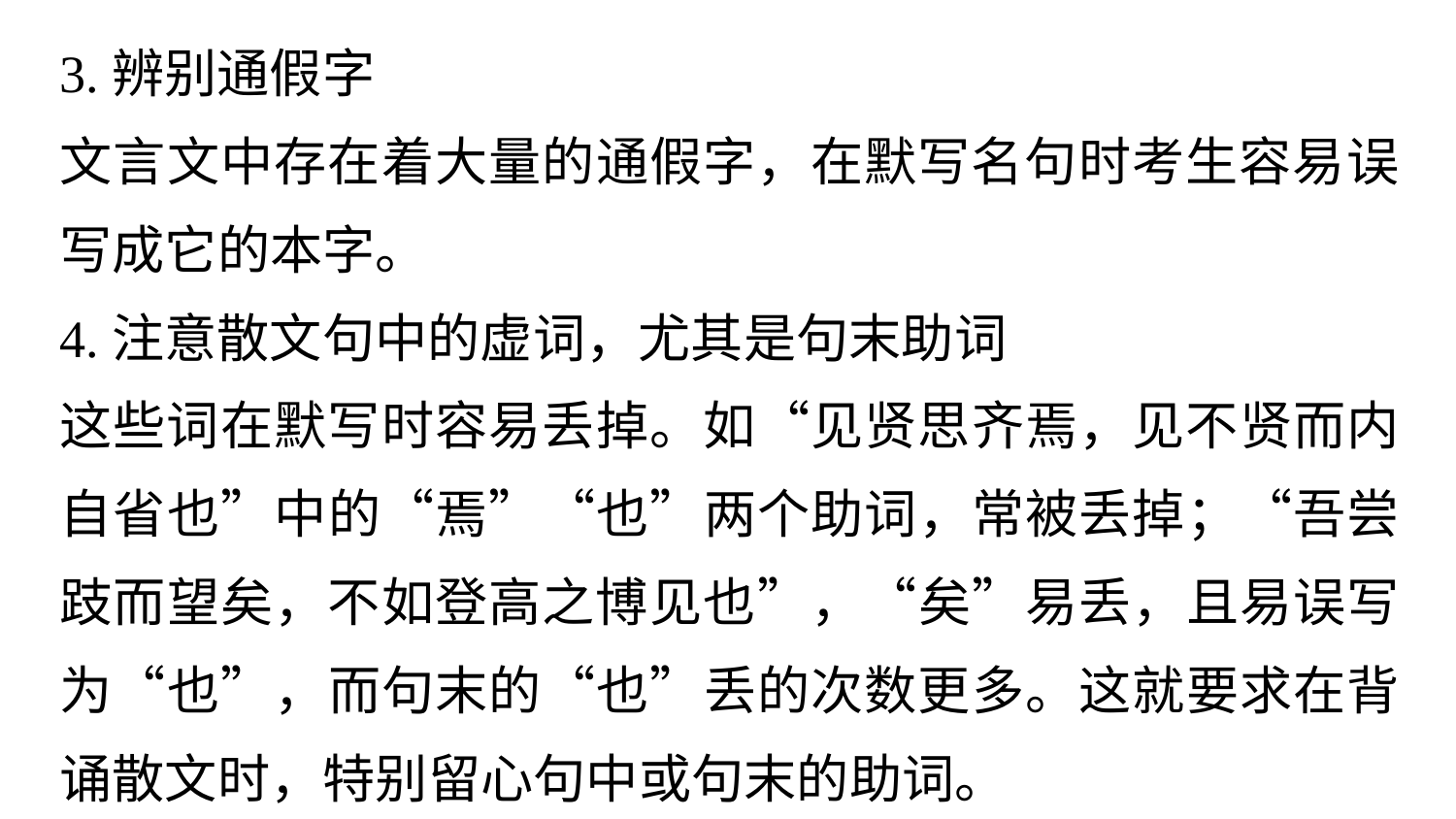

3.辨别通假字
文言文中存在着大量的通假字，在默写名句时考生容易误写成它的本字。
4.注意散文句中的虚词，尤其是句末助词
这些词在默写时容易丢掉。如“见贤思齐焉，见不贤而内自省也”中的“焉”“也”两个助词，常被丢掉；“吾尝跂而望矣，不如登高之博见也”，“矣”易丢，且易误写为“也”，而句末的“也”丢的次数更多。这就要求在背诵散文时，特别留心句中或句末的助词。